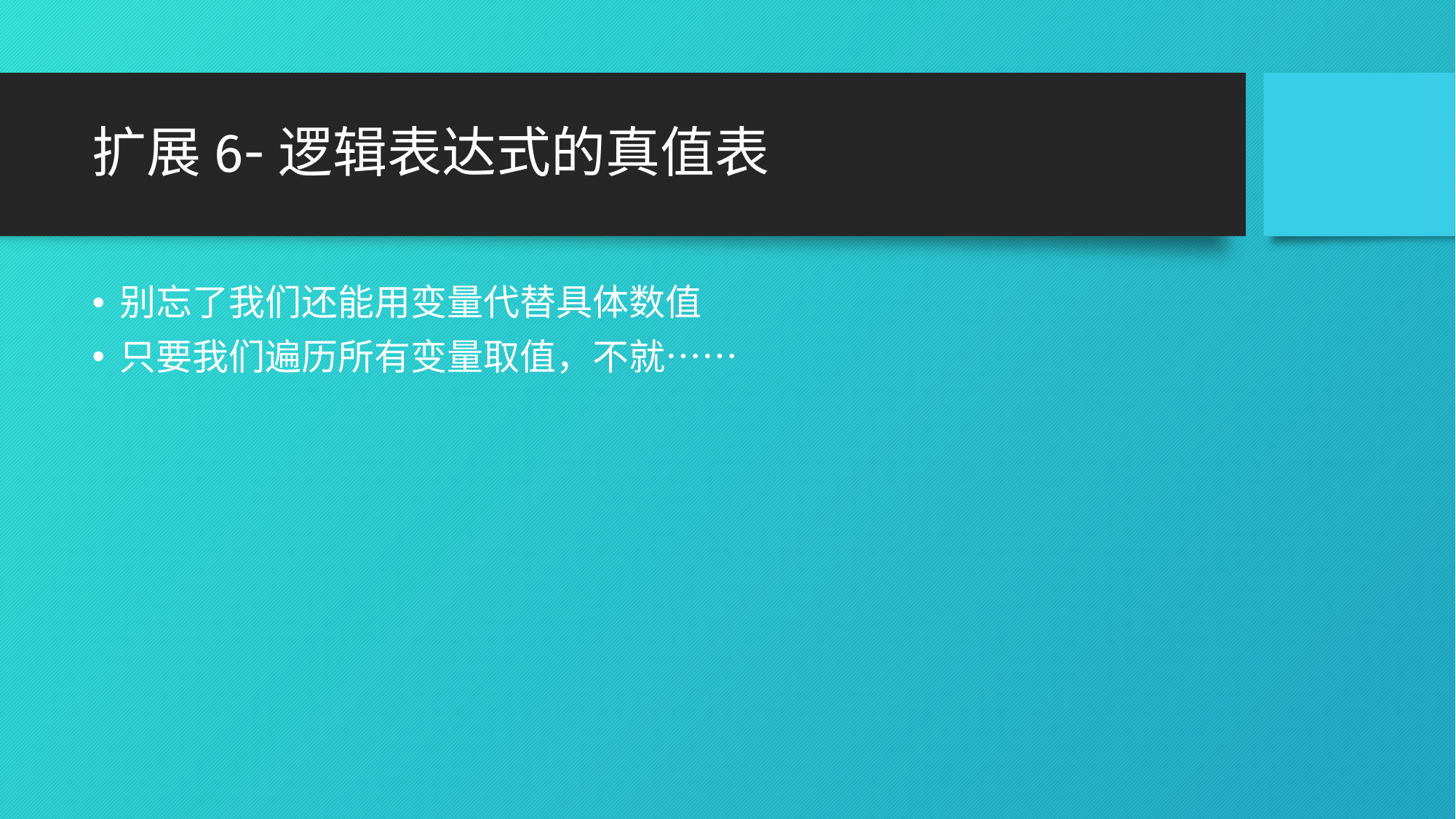

# 扩展6-逻辑表达式的真值表
别忘了我们还能用变量代替具体数值
只要我们遍历所有变量取值，不就……